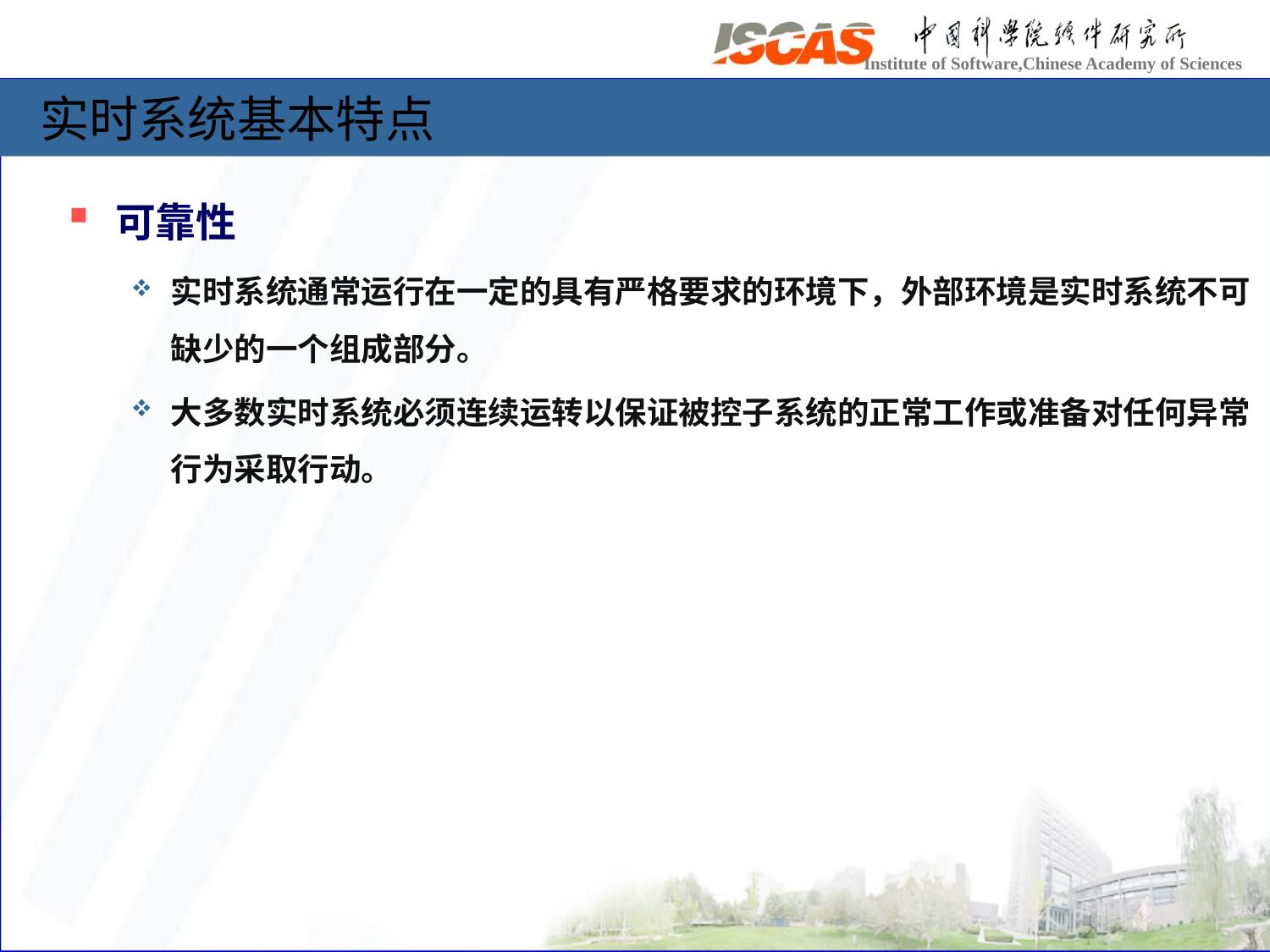

实时系统基本特点
可靠性
实时系统通常运行在一定的具有严格要求的环境下，外部环境是实时系统不可缺少的一个组成部分。
大多数实时系统必须连续运转以保证被控子系统的正常工作或准备对任何异常行为采取行动。